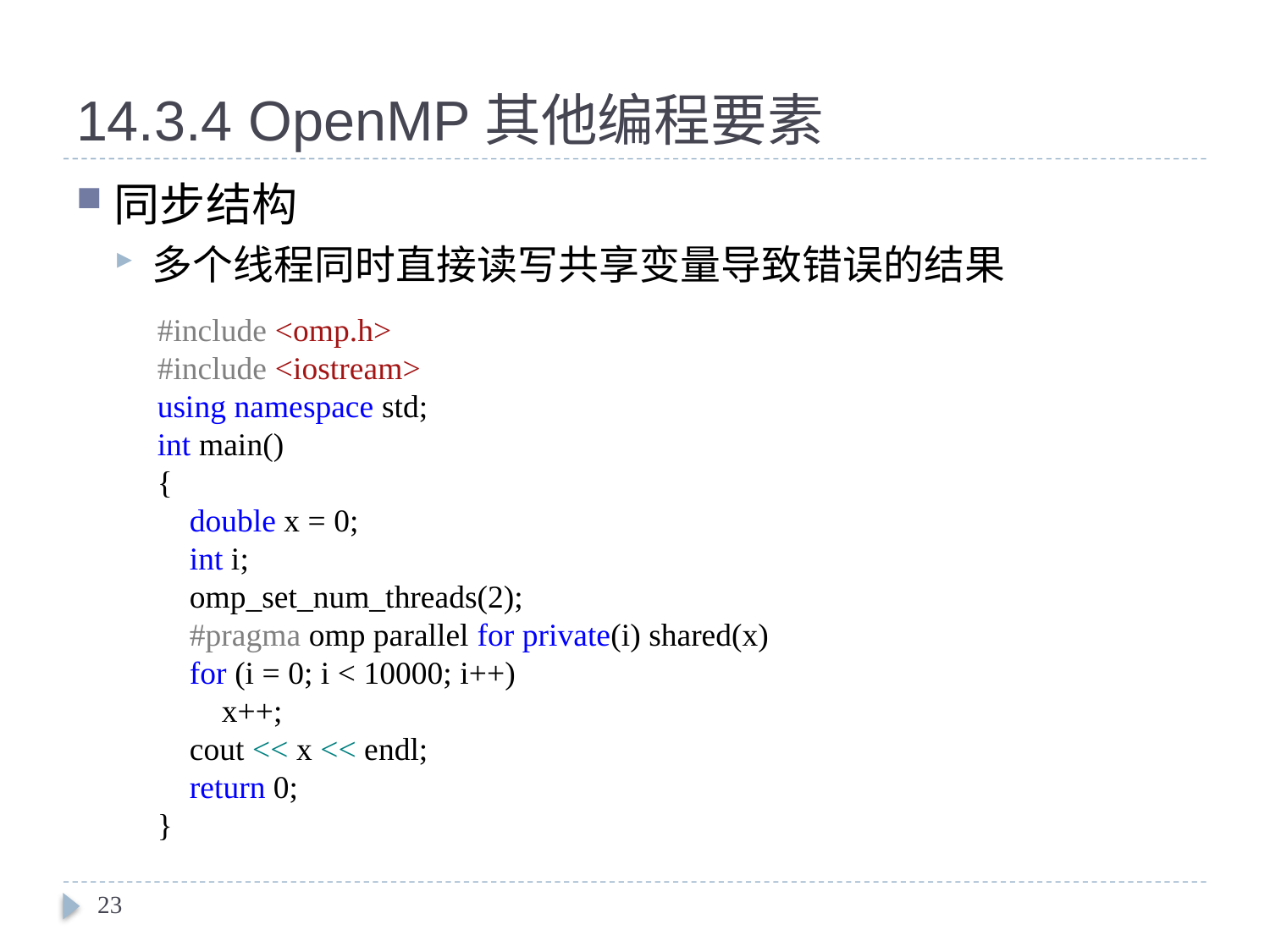

# 14.3.4 OpenMP其他编程要素
同步结构
多个线程同时直接读写共享变量导致错误的结果
#include <omp.h>
#include <iostream>
using namespace std;
int main()
{
    double x = 0;
    int i;
    omp_set_num_threads(2);
    #pragma omp parallel for private(i) shared(x)
    for (i = 0; i < 10000; i++)
        x++;
    cout << x << endl;
    return 0;
}
23